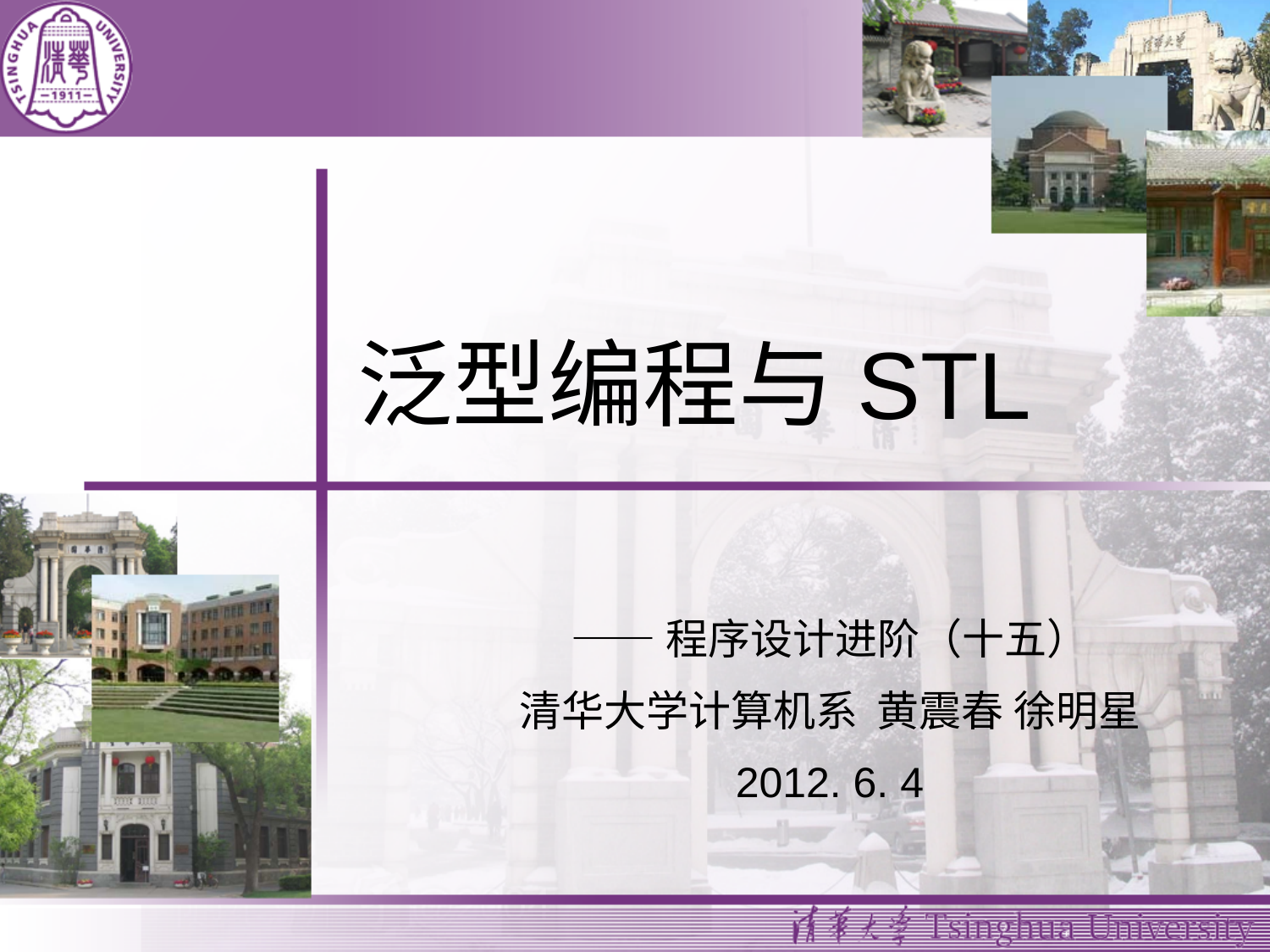

# 泛型编程与STL
——程序设计进阶（十五）
清华大学计算机系  黄震春 徐明星
2012. 6. 4